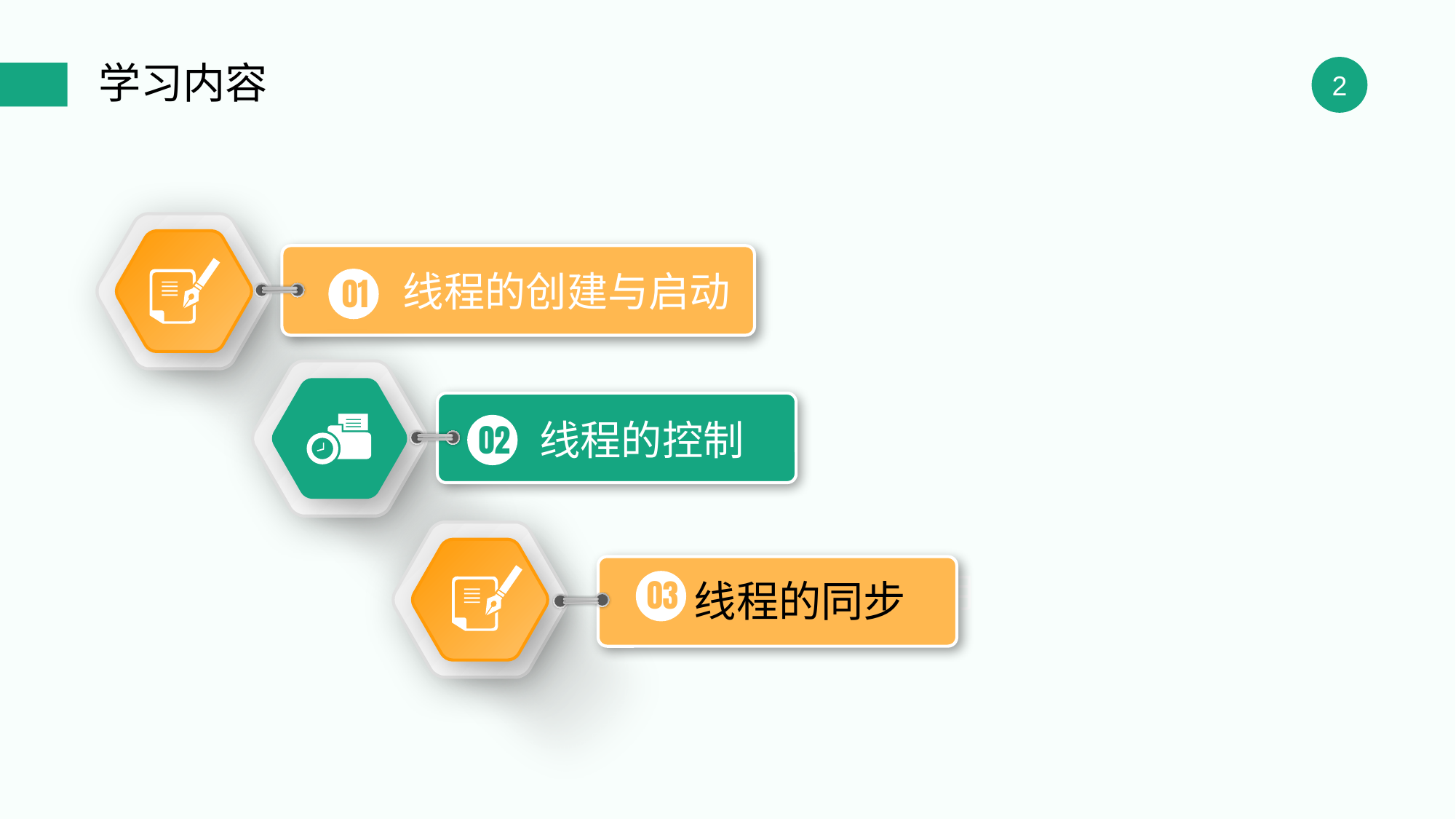

学习内容

线程的创建与启动

01

线程的控制

02

构造方法的调用

线程的同步

03